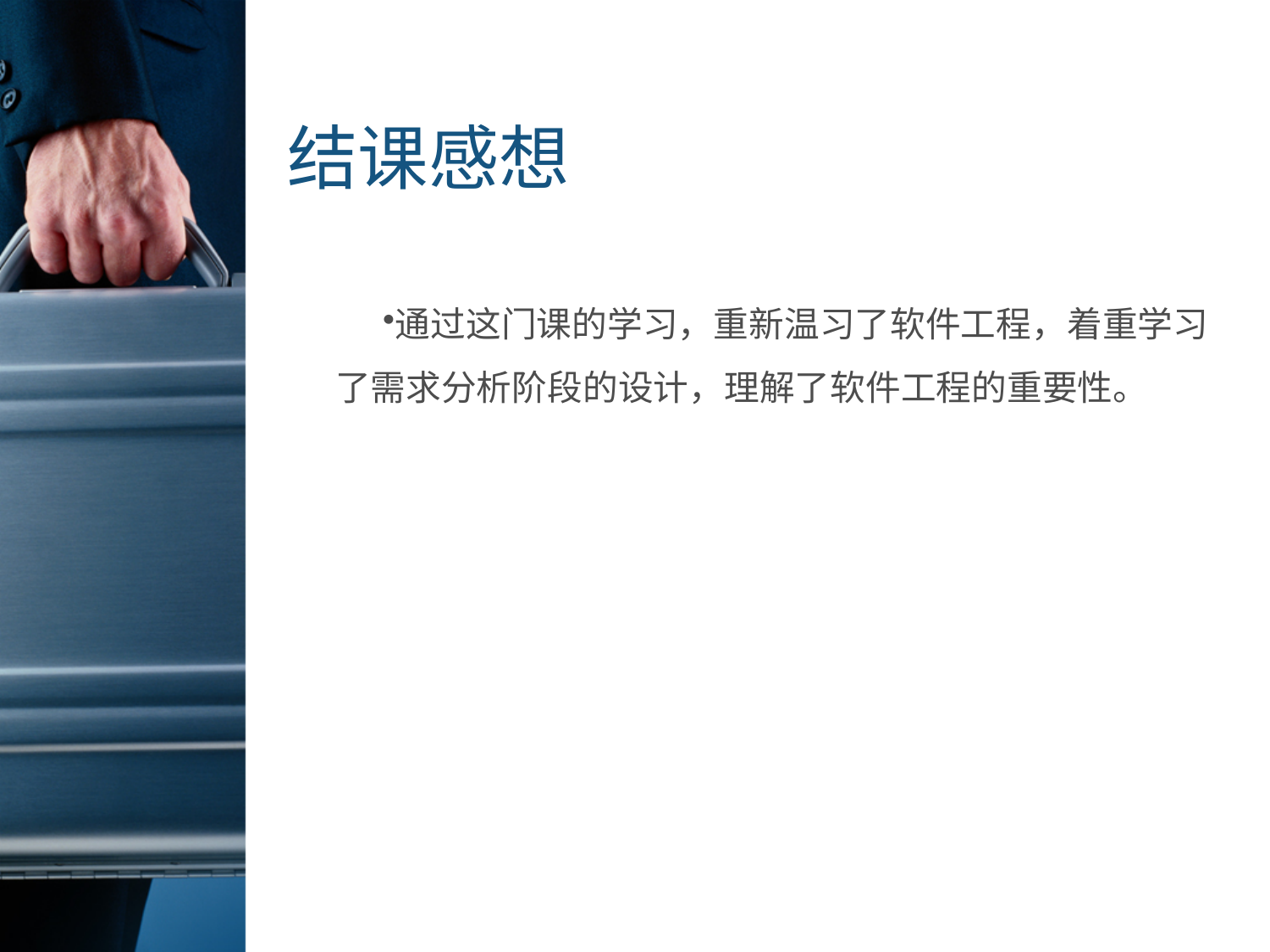

# 结课感想
通过这门课的学习，重新温习了软件工程，着重学习了需求分析阶段的设计，理解了软件工程的重要性。